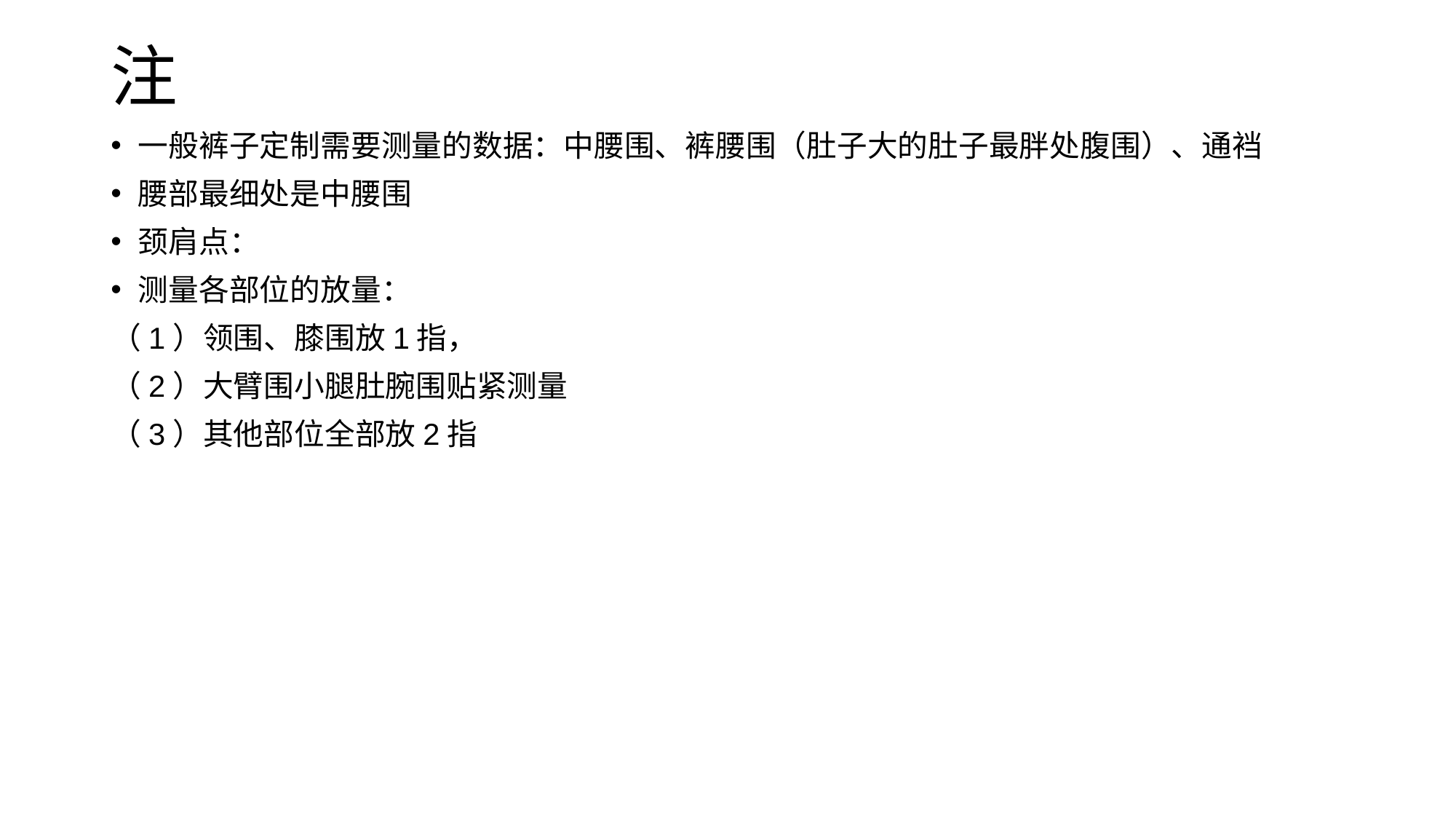

# 注
一般裤子定制需要测量的数据：中腰围、裤腰围（肚子大的肚子最胖处腹围）、通裆
腰部最细处是中腰围
颈肩点：
测量各部位的放量：
（1）领围、膝围放1指，
（2）大臂围小腿肚腕围贴紧测量
（3）其他部位全部放2指